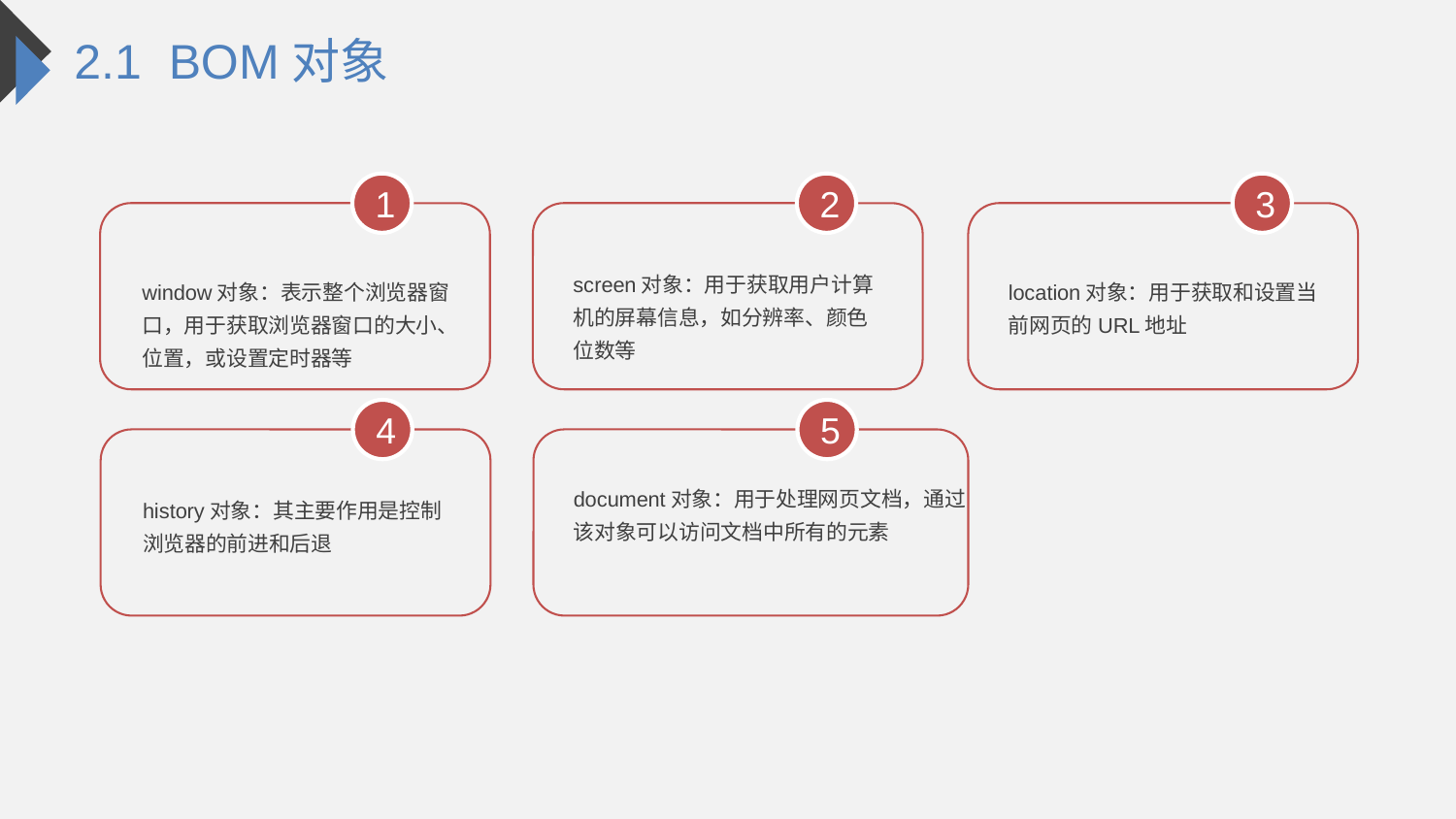

2.1  BOM对象

1
2
3

screen对象：用于获取用户计算机的屏幕信息，如分辨率、颜色位数等
window对象：表示整个浏览器窗口，用于获取浏览器窗口的大小、位置，或设置定时器等
location对象：用于获取和设置当前网页的URL地址
4
5

document对象：用于处理网页文档，通过该对象可以访问文档中所有的元素
history对象：其主要作用是控制浏览器的前进和后退